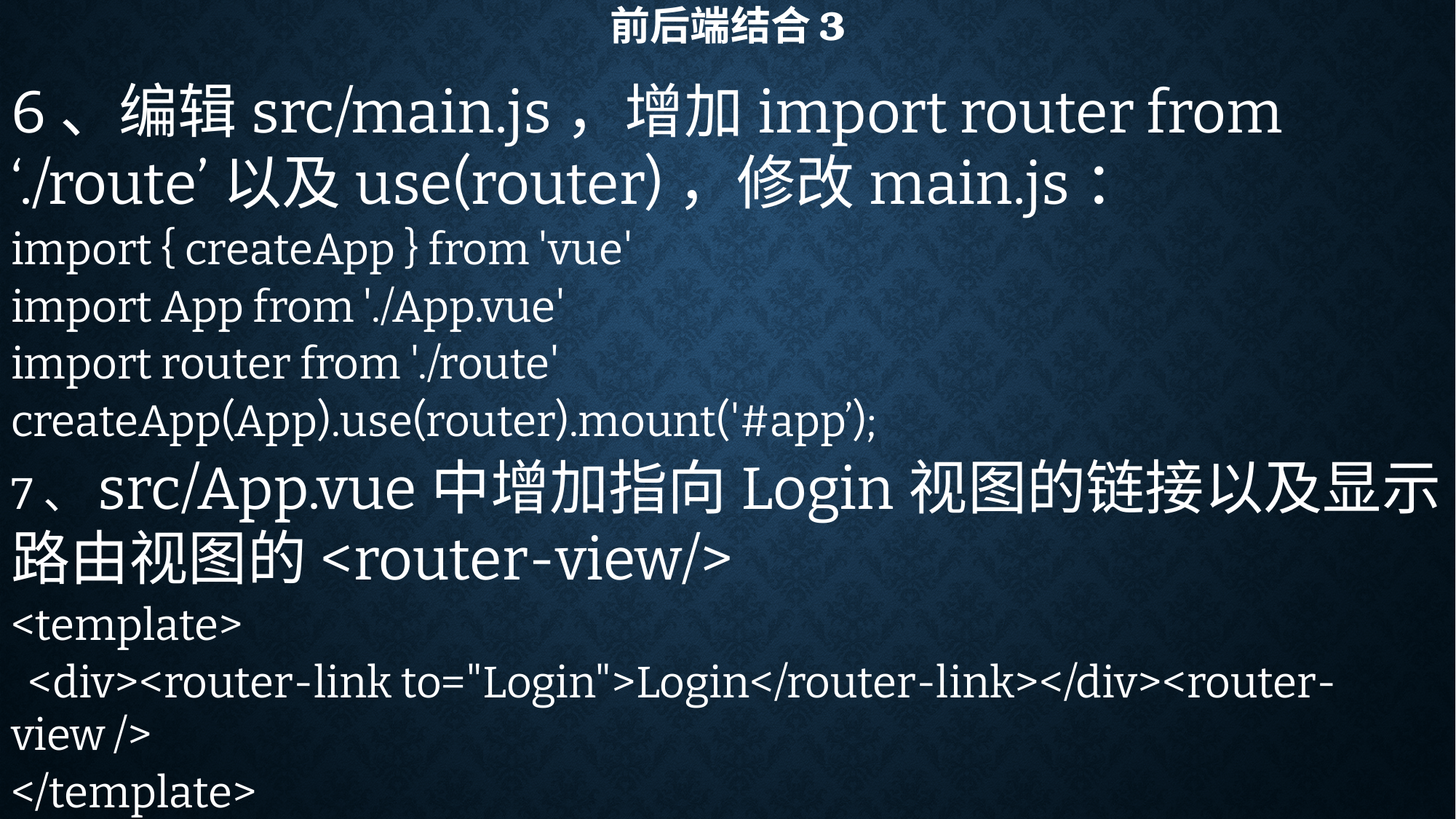

# 前后端结合3
6、编辑src/main.js，增加import router from ‘./route’以及use(router)，修改main.js：
import { createApp } from 'vue'
import App from './App.vue'
import router from './route'
createApp(App).use(router).mount('#app’);
7、src/App.vue中增加指向Login视图的链接以及显示路由视图的<router-view/>
<template>
  <div><router-link to="Login">Login</router-link></div><router-view />
</template>